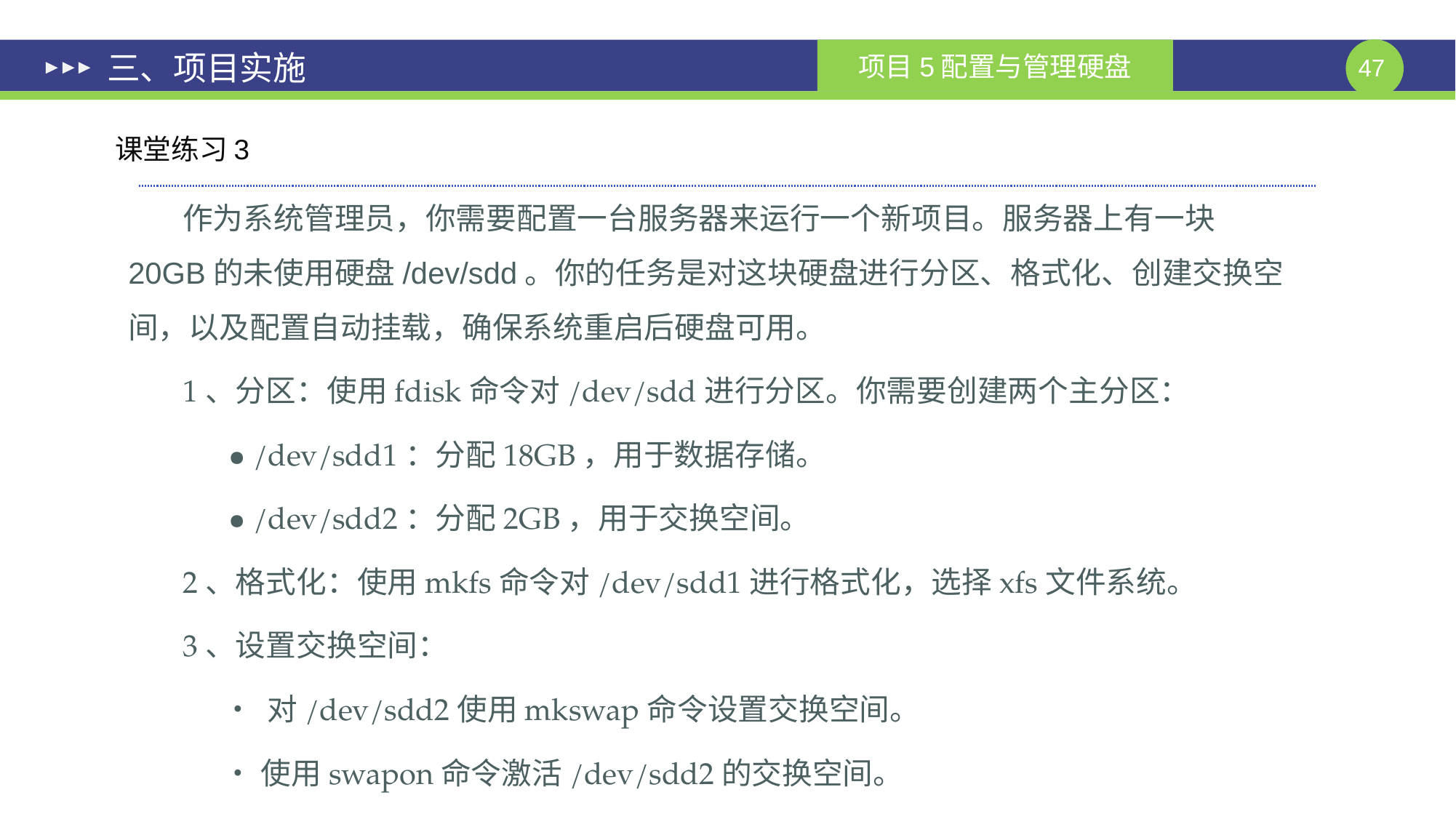

# 三、项目实施
课堂练习3
作为系统管理员，你需要配置一台服务器来运行一个新项目。服务器上有一块20GB的未使用硬盘/dev/sdd。你的任务是对这块硬盘进行分区、格式化、创建交换空间，以及配置自动挂载，确保系统重启后硬盘可用。
1、分区：使用fdisk命令对/dev/sdd进行分区。你需要创建两个主分区：
      • /dev/sdd1：分配18GB，用于数据存储。
      • /dev/sdd2：分配2GB，用于交换空间。
2、格式化：使用mkfs命令对/dev/sdd1进行格式化，选择xfs文件系统。
3、设置交换空间：
      • 对/dev/sdd2使用mkswap命令设置交换空间。
      •使用swapon命令激活/dev/sdd2的交换空间。